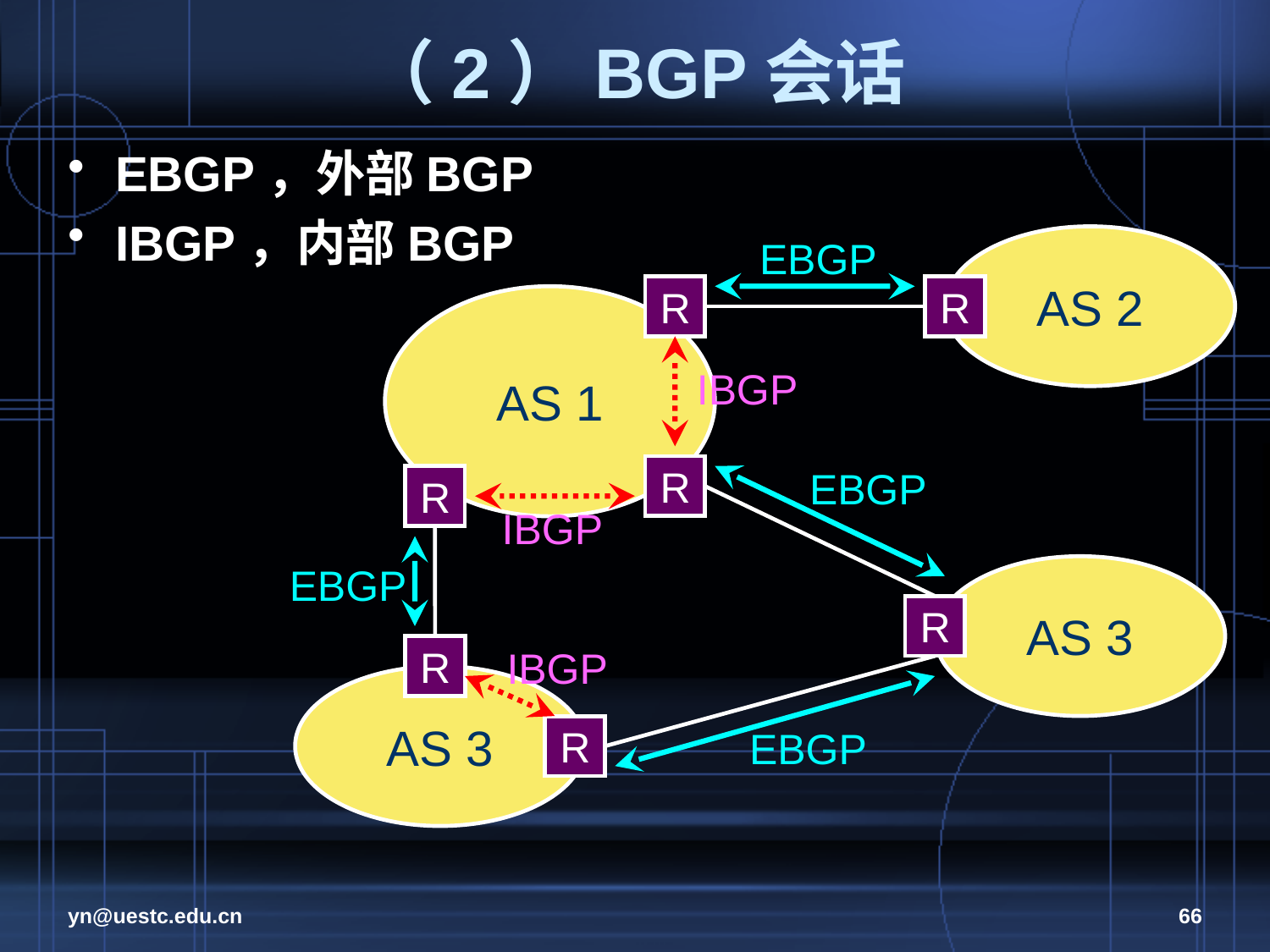

# （2）BGP会话
EBGP，外部BGP
IBGP，内部BGP
EBGP
AS 2
R
R
AS 1

IBGP
R
EBGP
R

IBGP

EBGP
AS 3
R
IBGP
R
AS 3

EBGP
R
yn@uestc.edu.cn
66